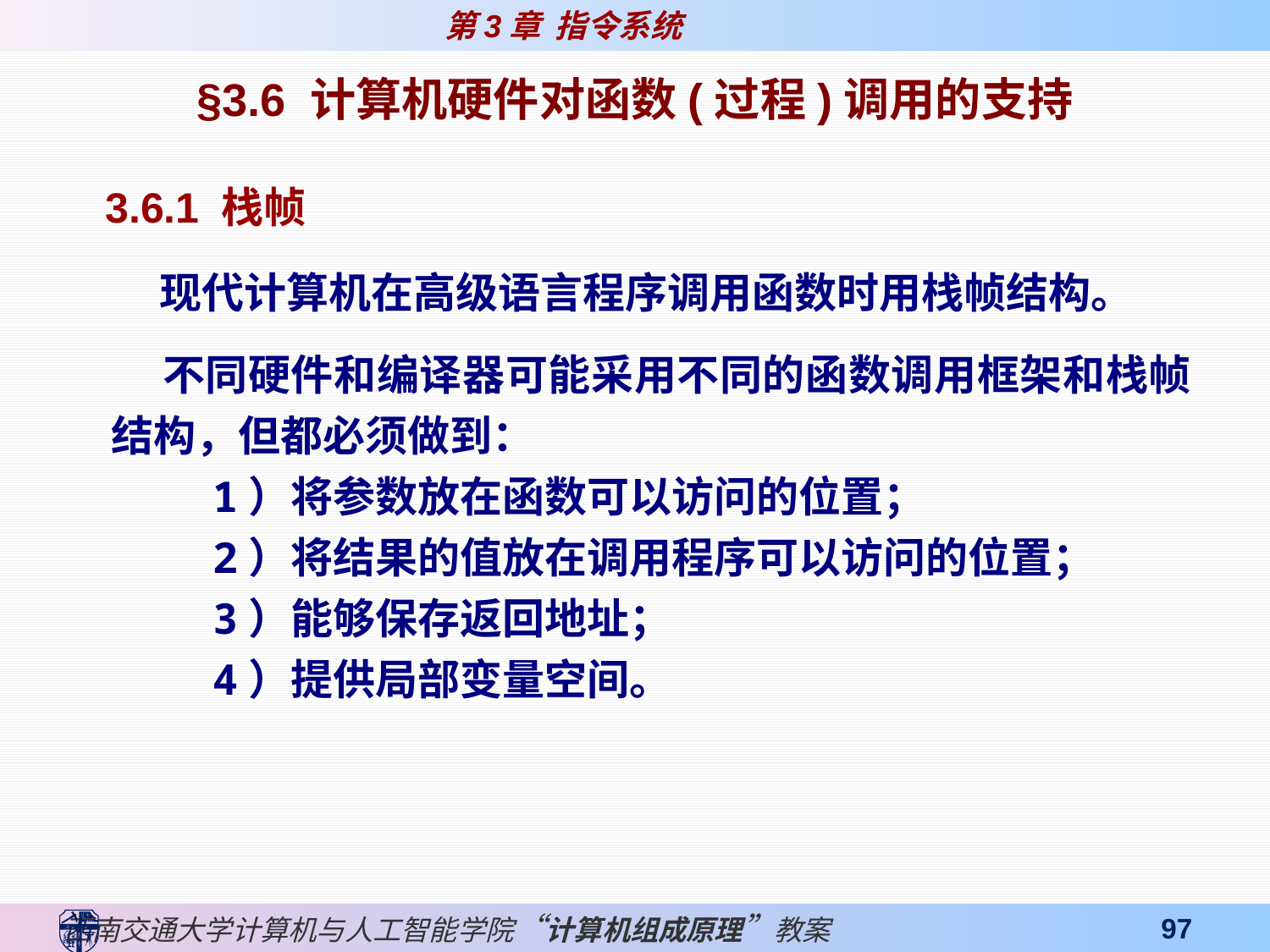

§3.6 计算机硬件对函数(过程)调用的支持
3.6.1 栈帧
    现代计算机在高级语言程序调用函数时用栈帧结构。
    不同硬件和编译器可能采用不同的函数调用框架和栈帧结构，但都必须做到：
    1）将参数放在函数可以访问的位置；
    2）将结果的值放在调用程序可以访问的位置；
    3）能够保存返回地址；
    4）提供局部变量空间。